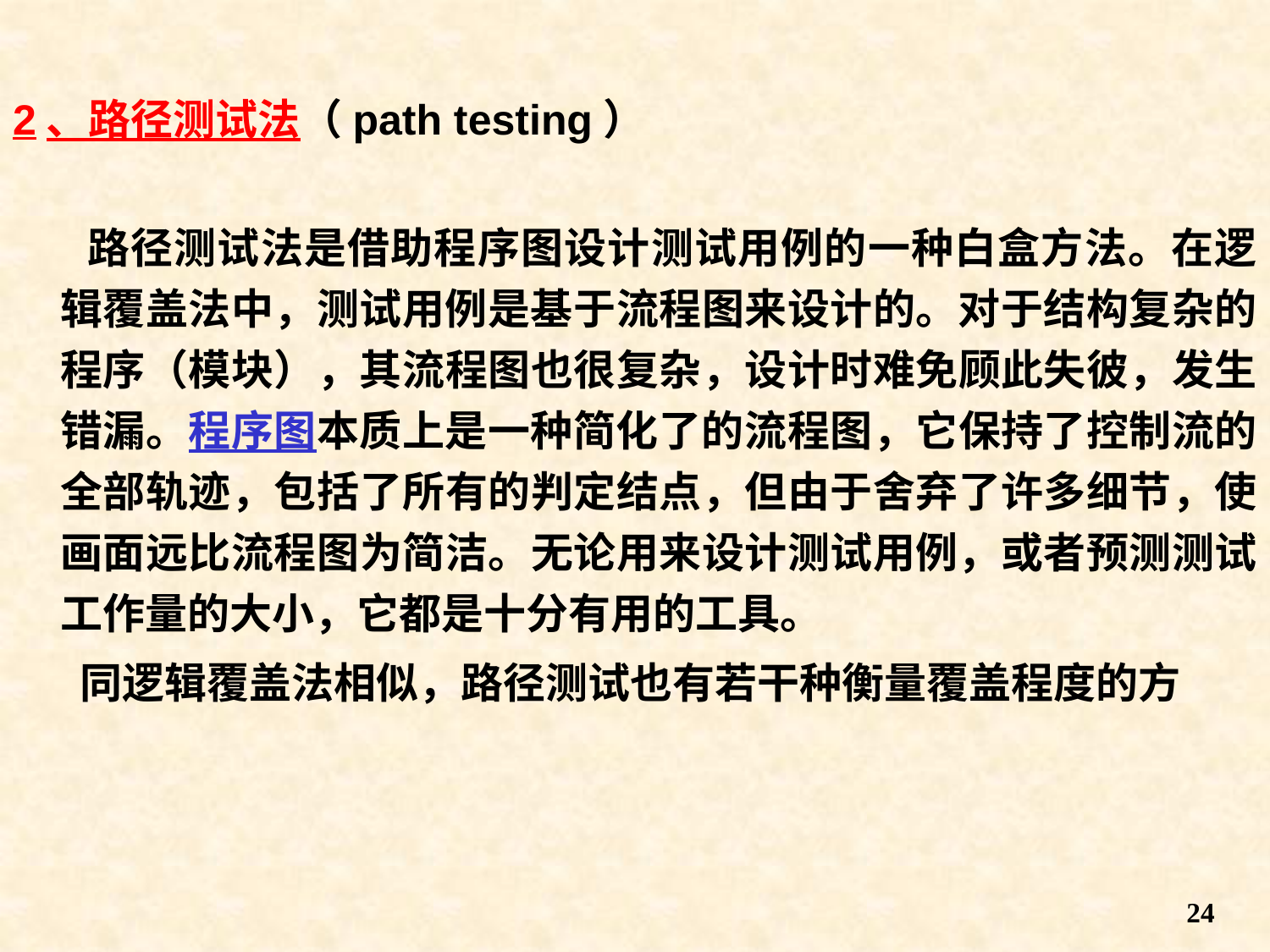

2、路径测试法（path testing）

      路径测试法是借助程序图设计测试用例的一种白盒方法。在逻辑覆盖法中，测试用例是基于流程图来设计的。对于结构复杂的程序（模块），其流程图也很复杂，设计时难免顾此失彼，发生错漏。程序图本质上是一种简化了的流程图，它保持了控制流的全部轨迹，包括了所有的判定结点，但由于舍弃了许多细节，使画面远比流程图为简洁。无论用来设计测试用例，或者预测测试工作量的大小，它都是十分有用的工具。
      同逻辑覆盖法相似，路径测试也有若干种衡量覆盖程度的方
24